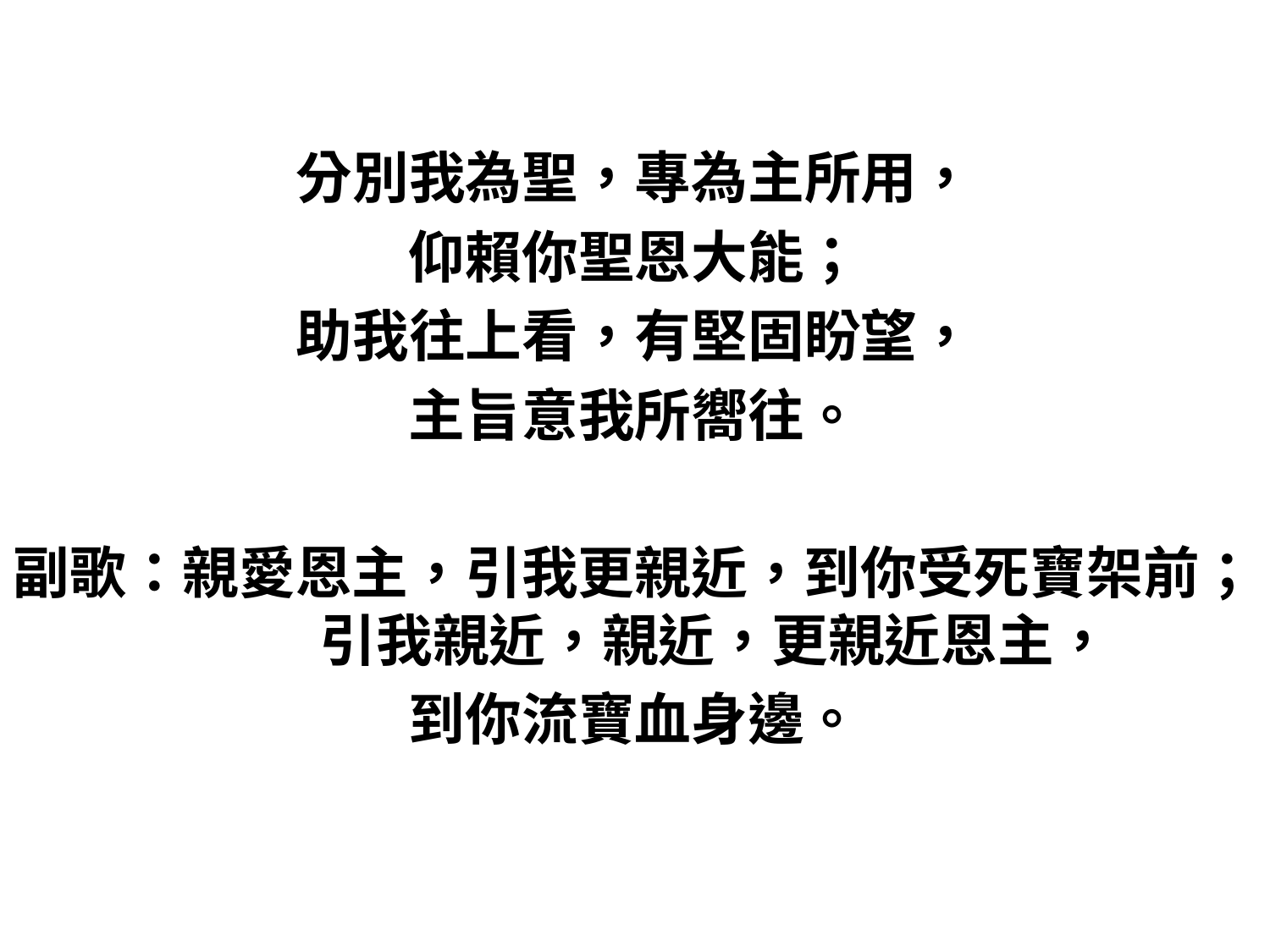

#
分別我為聖，專為主所用，
仰賴你聖恩大能；
助我往上看，有堅固盼望，
主旨意我所嚮往。

副歌：親愛恩主，引我更親近，到你受死寶架前；
　　引我親近，親近，更親近恩主，
到你流寶血身邊。